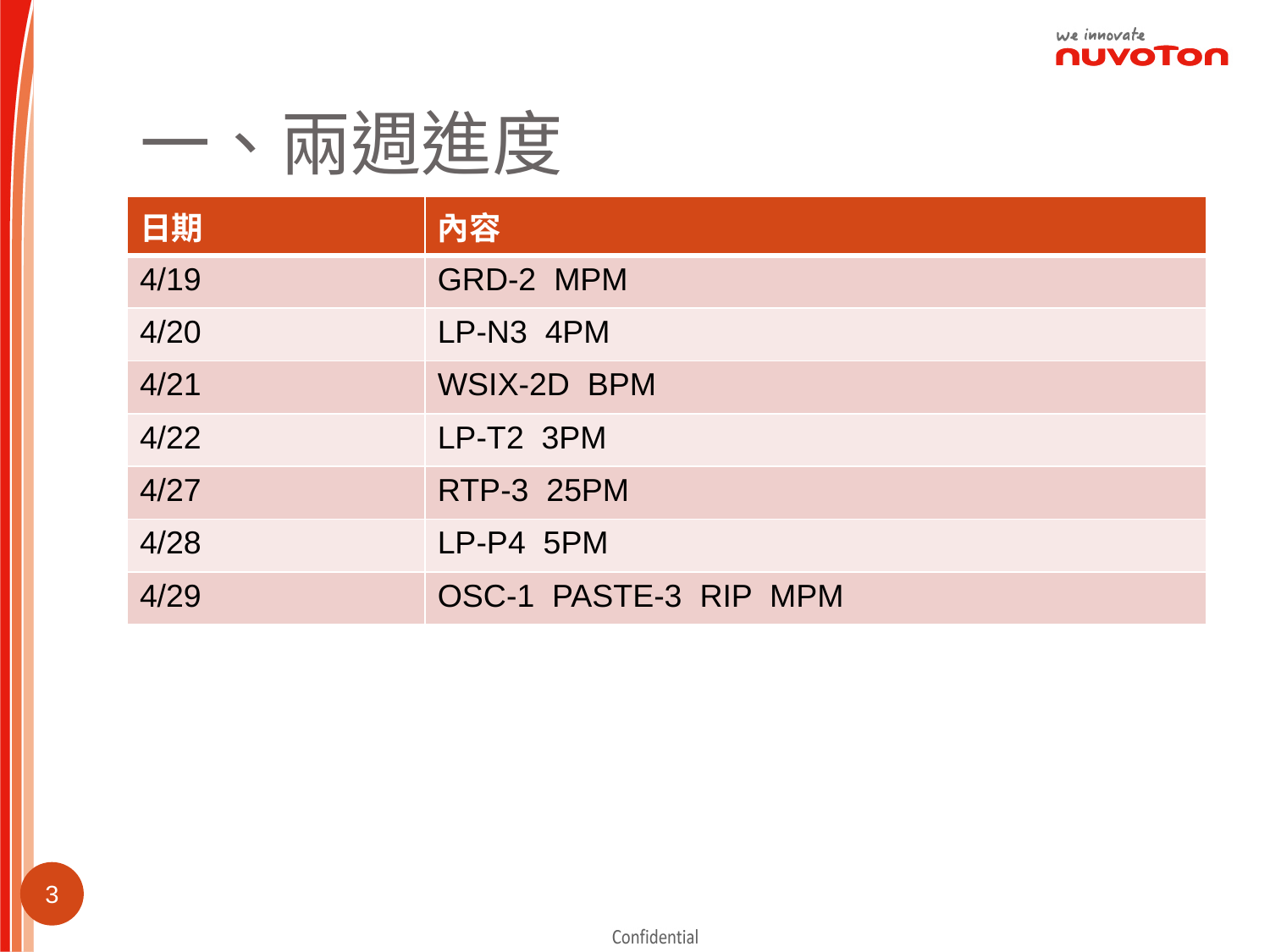

# 一、兩週進度
| 日期 | 內容 |
| --- | --- |
| 4/19 | GRD-2 MPM |
| 4/20 | LP-N3 4PM |
| 4/21 | WSIX-2D BPM |
| 4/22 | LP-T2 3PM |
| 4/27 | RTP-3 25PM |
| 4/28 | LP-P4 5PM |
| 4/29 | OSC-1 PASTE-3 RIP MPM |

3